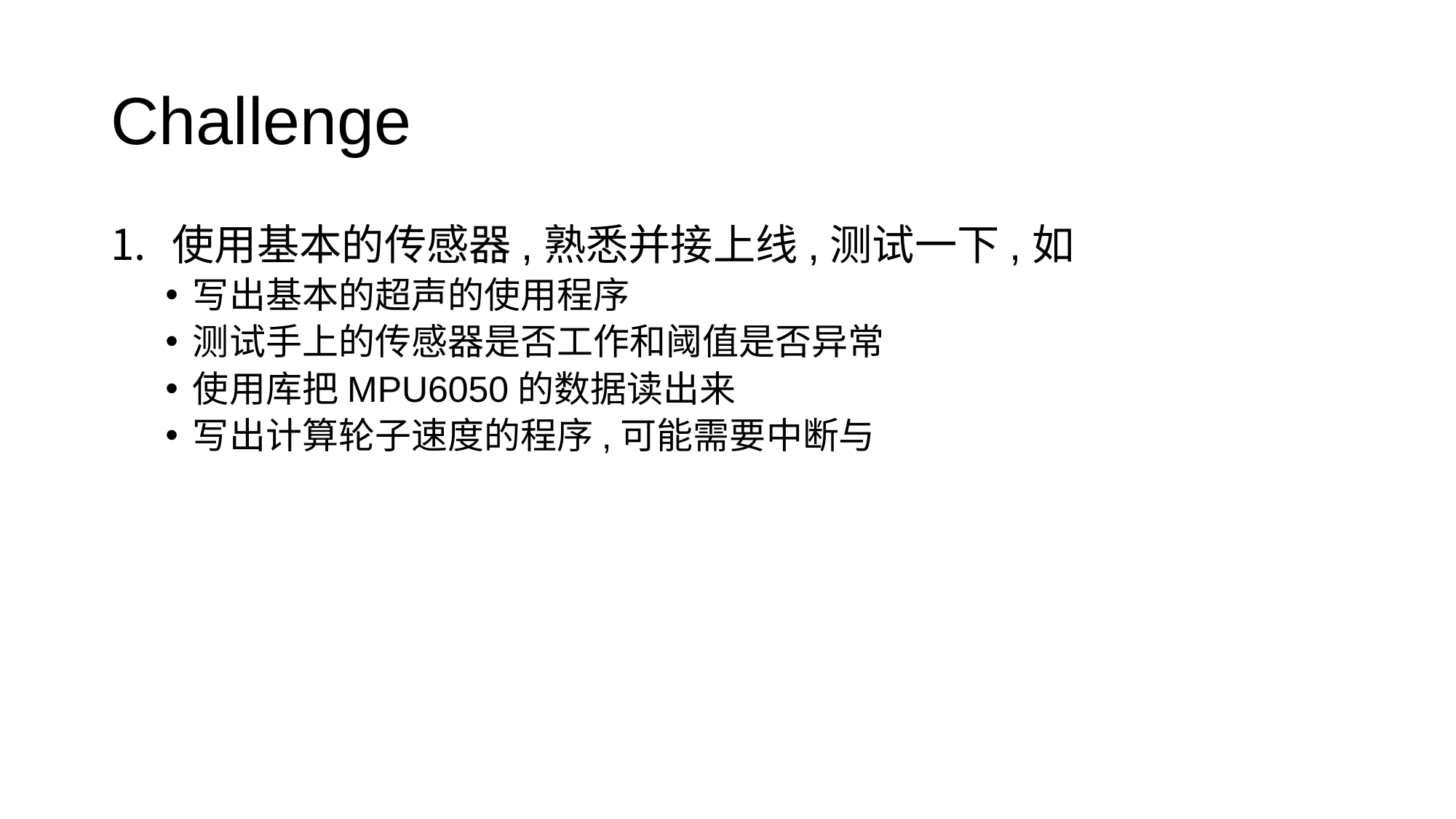

# Challenge
使用基本的传感器,熟悉并接上线,测试一下,如
写出基本的超声的使用程序
测试手上的传感器是否工作和阈值是否异常
使用库把MPU6050的数据读出来
写出计算轮子速度的程序,可能需要中断与